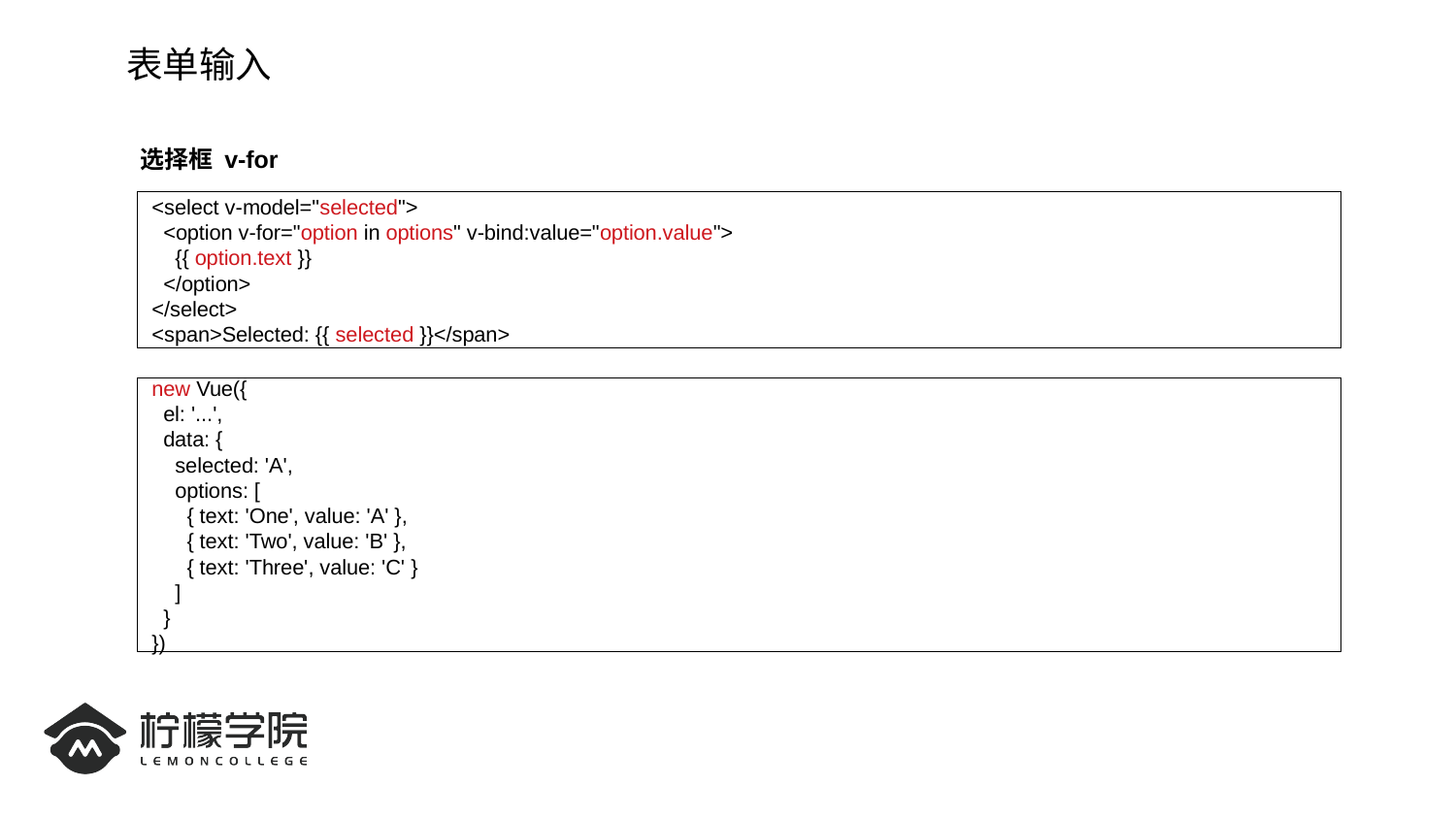

表单输入
选择框 v-for
<select v-model="selected">
  <option v-for="option in options" v-bind:value="option.value">
    {{ option.text }}
  </option>
</select>
<span>Selected: {{ selected }}</span>
new Vue({
  el: '...',
  data: {
    selected: 'A',
    options: [
      { text: 'One', value: 'A' },
      { text: 'Two', value: 'B' },
      { text: 'Three', value: 'C' }
    ]
  }
})